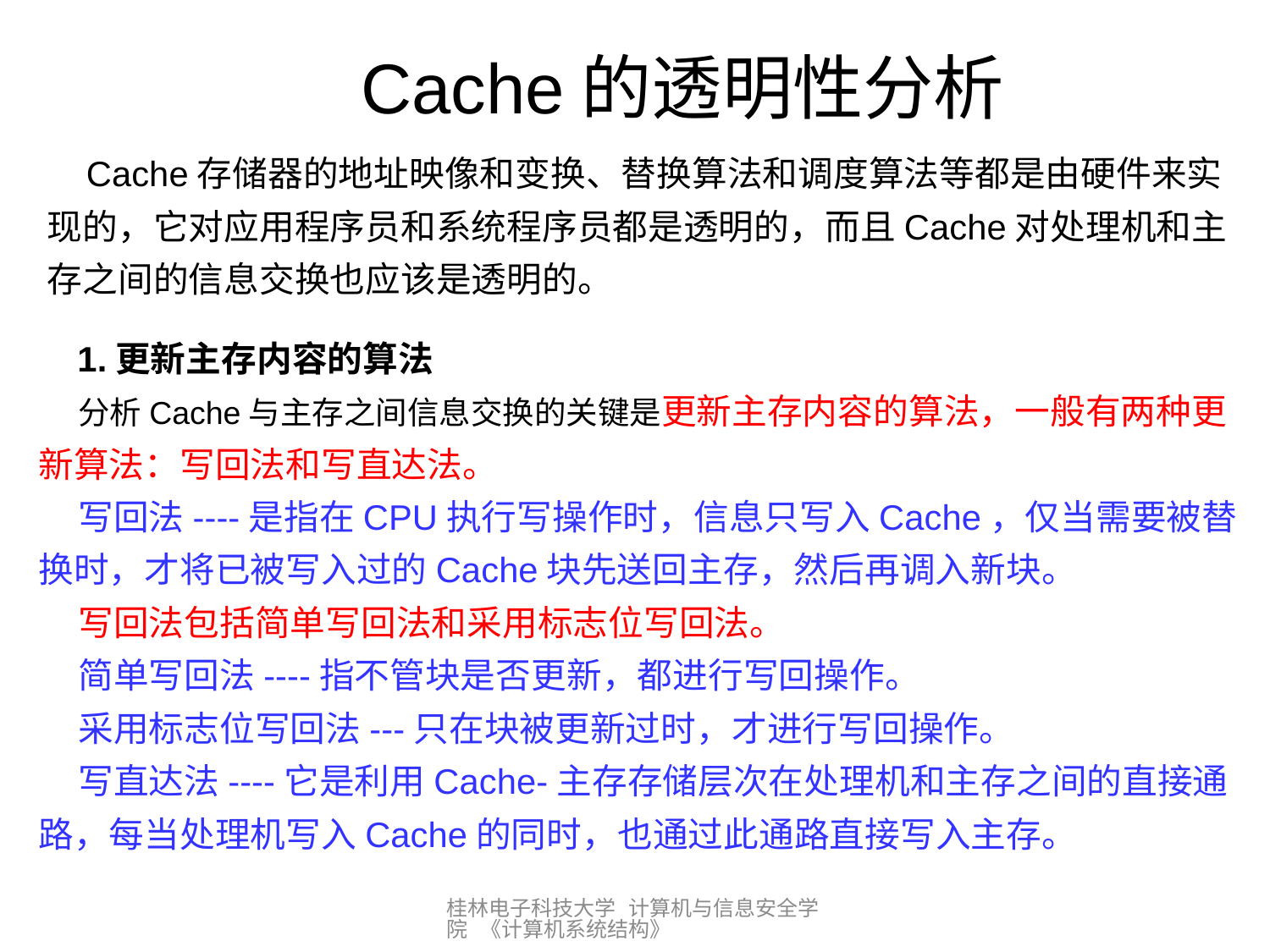

Cache的透明性分析
    Cache存储器的地址映像和变换、替换算法和调度算法等都是由硬件来实现的，它对应用程序员和系统程序员都是透明的，而且Cache对处理机和主存之间的信息交换也应该是透明的。
    1.更新主存内容的算法
    分析Cache与主存之间信息交换的关键是更新主存内容的算法，一般有两种更新算法：写回法和写直达法。
    写回法----是指在CPU执行写操作时，信息只写入Cache，仅当需要被替换时，才将已被写入过的Cache块先送回主存，然后再调入新块。
    写回法包括简单写回法和采用标志位写回法。
    简单写回法----指不管块是否更新，都进行写回操作。
    采用标志位写回法---只在块被更新过时，才进行写回操作。
    写直达法----它是利用Cache-主存存储层次在处理机和主存之间的直接通路，每当处理机写入Cache的同时，也通过此通路直接写入主存。

桂林电子科技大学  计算机与信息安全学院  《计算机系统结构》
21